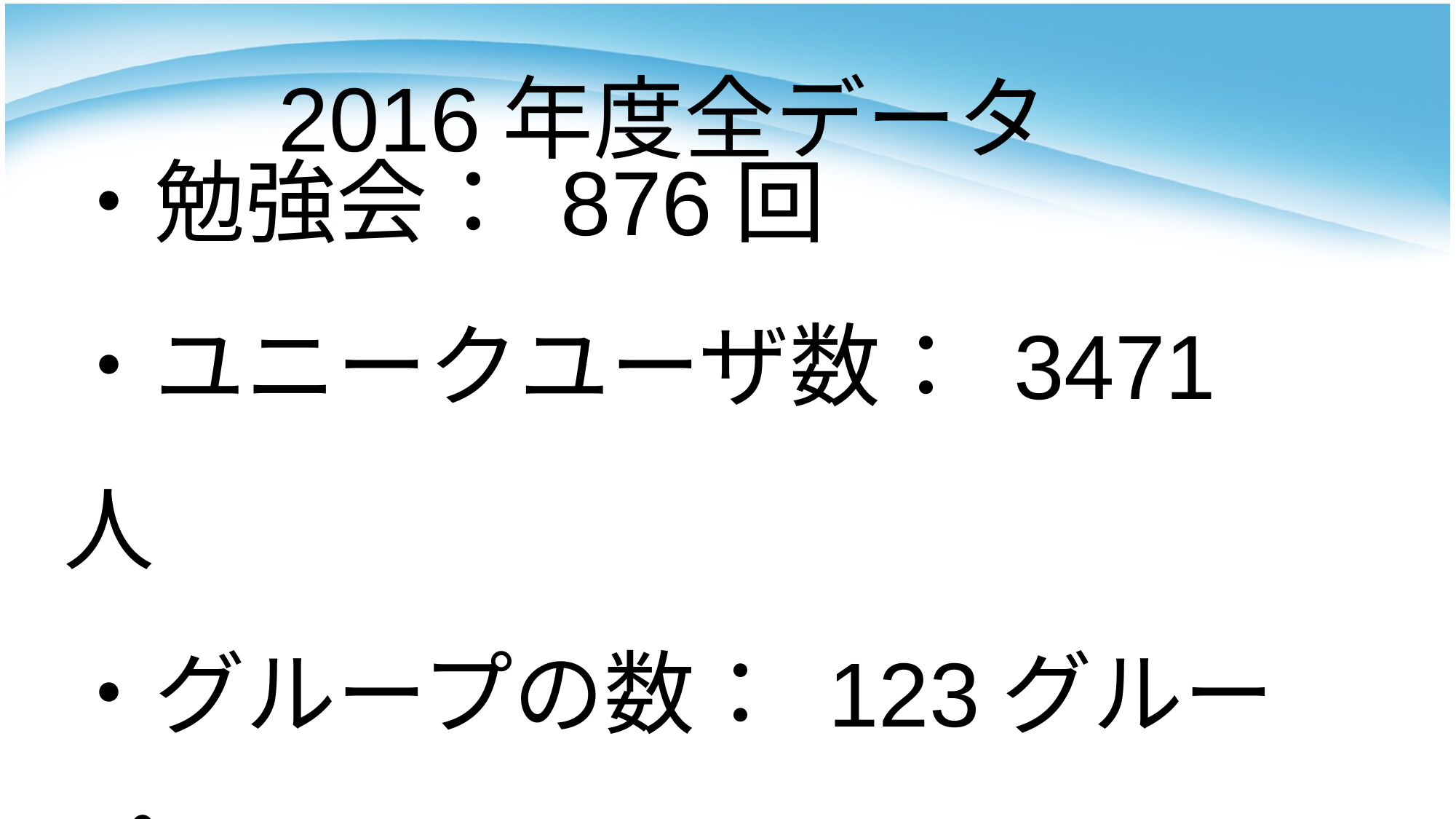

2016年度全データ
# ・勉強会： 876回 ・ユニークユーザ数： 3471人 ・グループの数： 123グループ